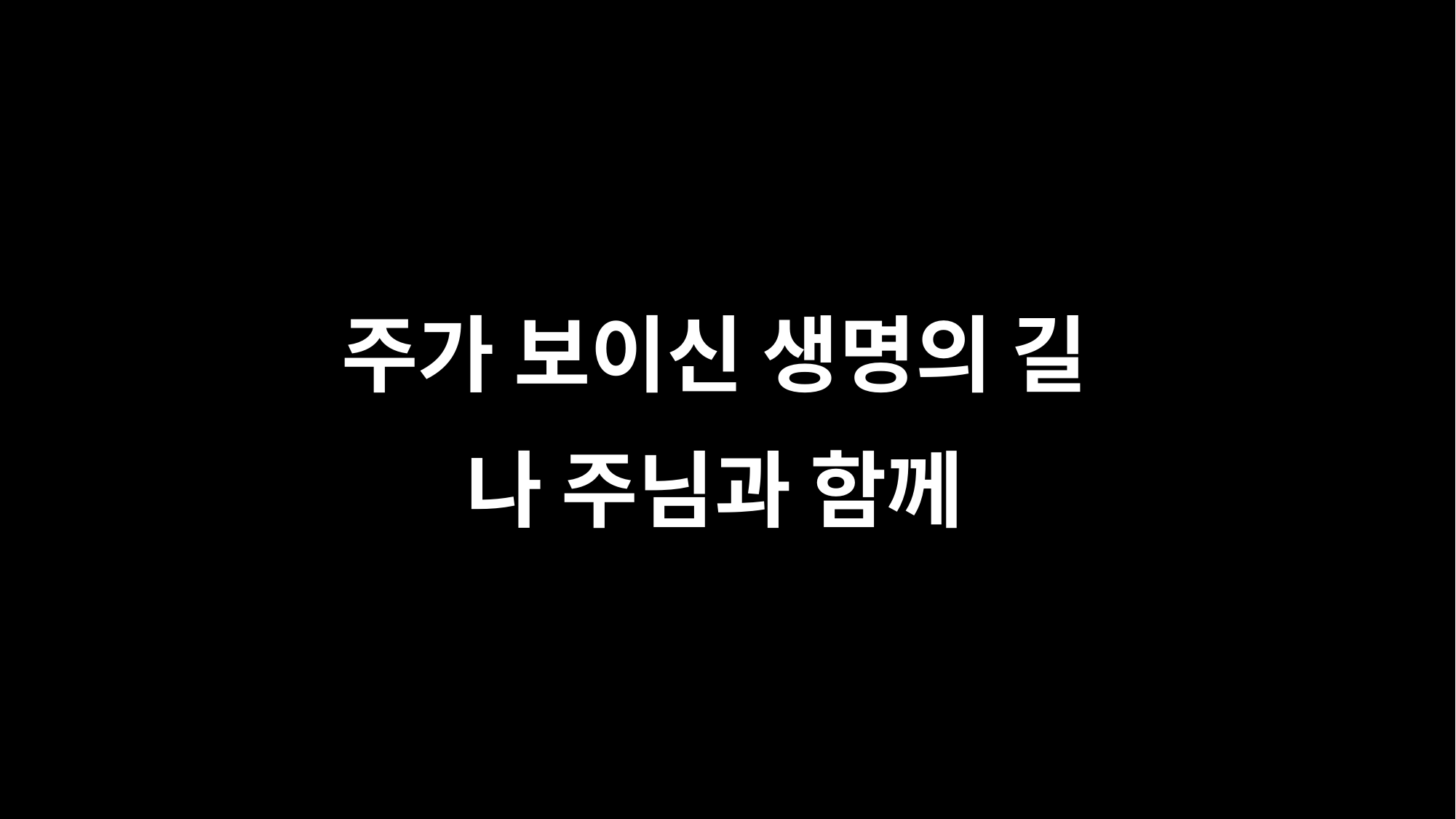

주가 보이신 생명의 길
나 주님과 함께